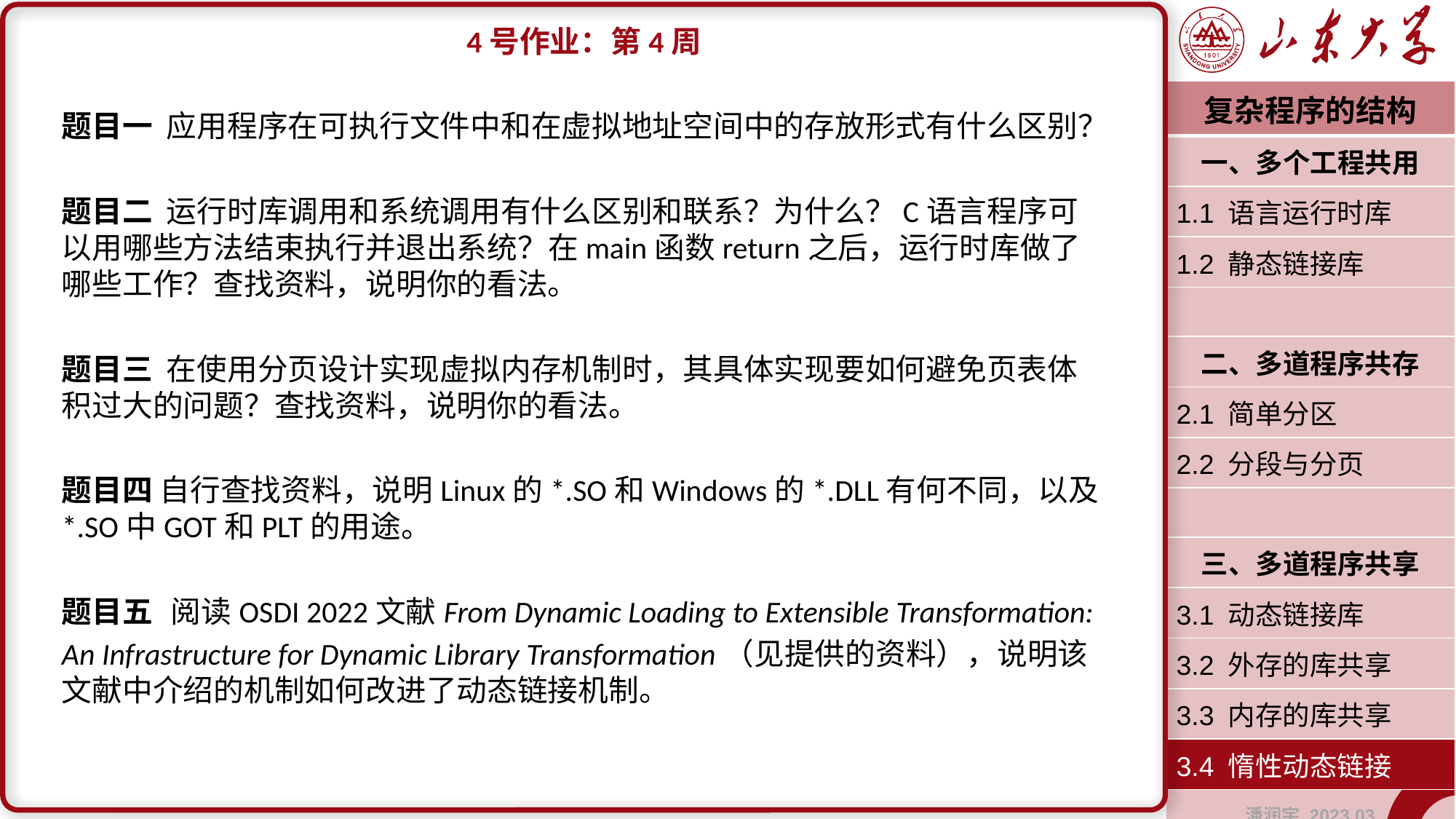

4号作业：第4周

题目一  应用程序在可执行文件中和在虚拟地址空间中的存放形式有什么区别？

题目二  运行时库调用和系统调用有什么区别和联系？为什么？C语言程序可以用哪些方法结束执行并退出系统？在main函数return之后，运行时库做了哪些工作？查找资料，说明你的看法。

题目三  在使用分页设计实现虚拟内存机制时，其具体实现要如何避免页表体积过大的问题？查找资料，说明你的看法。

题目四 自行查找资料，说明Linux的*.SO和Windows的*.DLL有何不同，以及*.SO中GOT和PLT的用途。

题目五	阅读OSDI 2022文献From Dynamic Loading to Extensible Transformation:
An Infrastructure for Dynamic Library Transformation（见提供的资料），说明该文献中介绍的机制如何改进了动态链接机制。

| 复杂程序的结构 |
| --- |
| 一、多个工程共用 |
| 1.1 语言运行时库 |
| 1.2 静态链接库 |
|  |
| 二、多道程序共存 |
| 2.1 简单分区 |
| 2.2 分段与分页 |
|  |
| 三、多道程序共享 |
| 3.1 动态链接库 |
| 3.2 外存的库共享 |
| 3.3 内存的库共享 |
| 3.4 惰性动态链接 |
| 潘润宇 2023.03 |